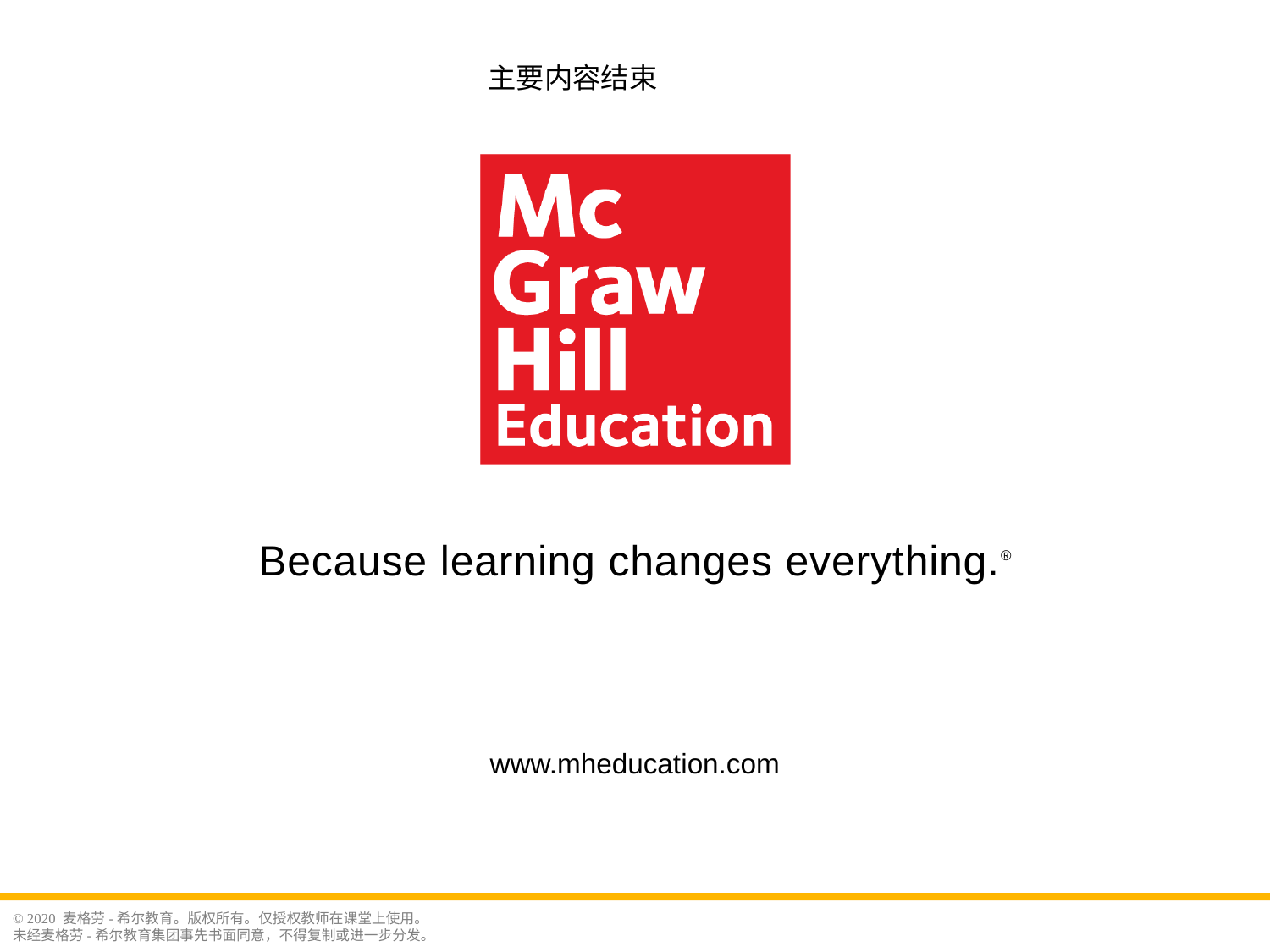

# 主要内容结束
© 2020 麦格劳-希尔教育。版权所有。仅授权教师在课堂上使用。
未经麦格劳-希尔教育集团事先书面同意，不得复制或进一步分发。